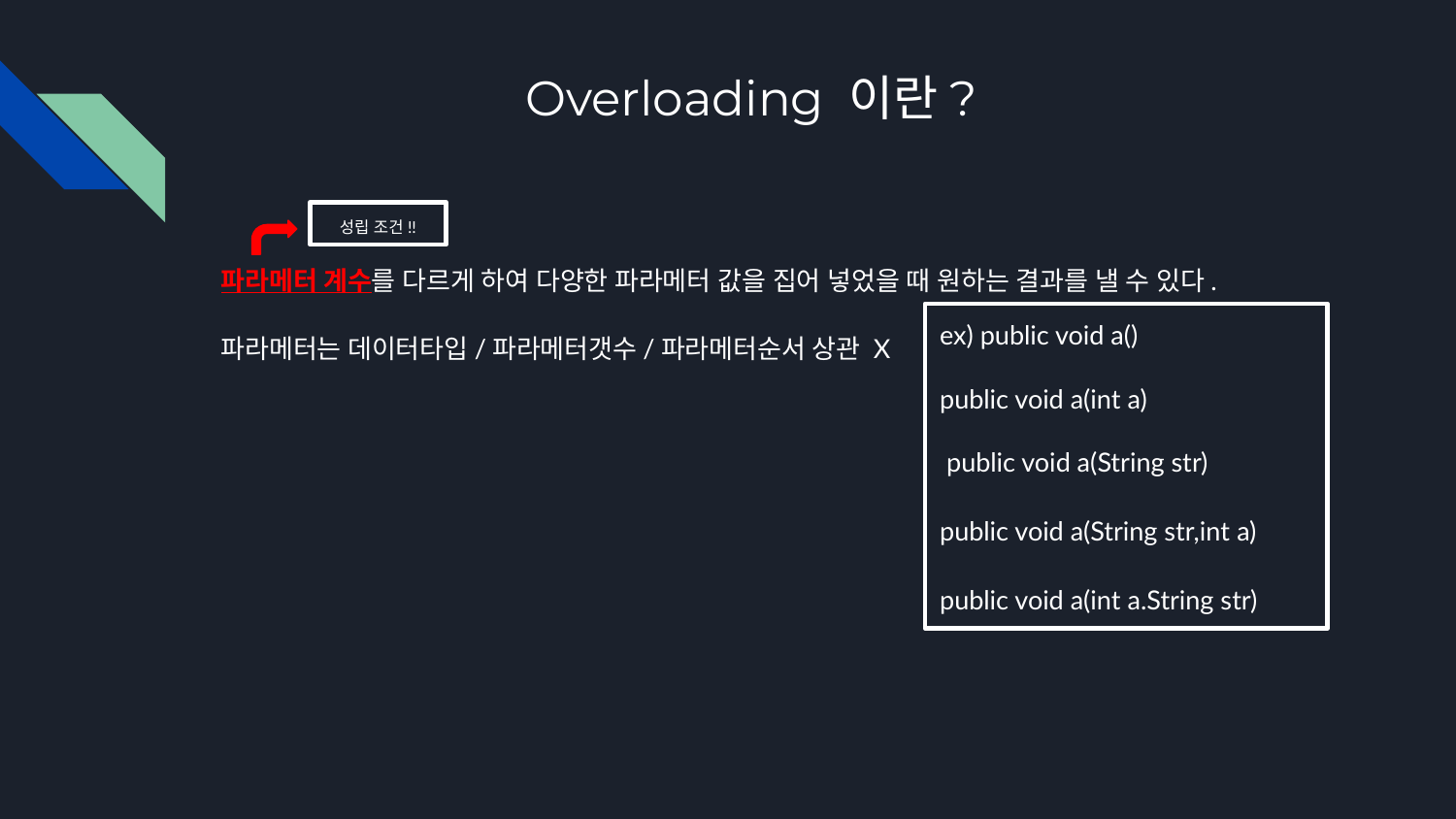

# Overloading 이란?
성립 조건!!

파라메터 계수를 다르게 하여 다양한 파라메터 값을 집어 넣었을 때 원하는 결과를 낼 수 있다.
파라메터는 데이터타입/파라메터갯수/파라메터순서 상관 X

ex) public void a()
public void a(int a)
 public void a(String str)
public void a(String str,int a)
public void a(int a.String str)